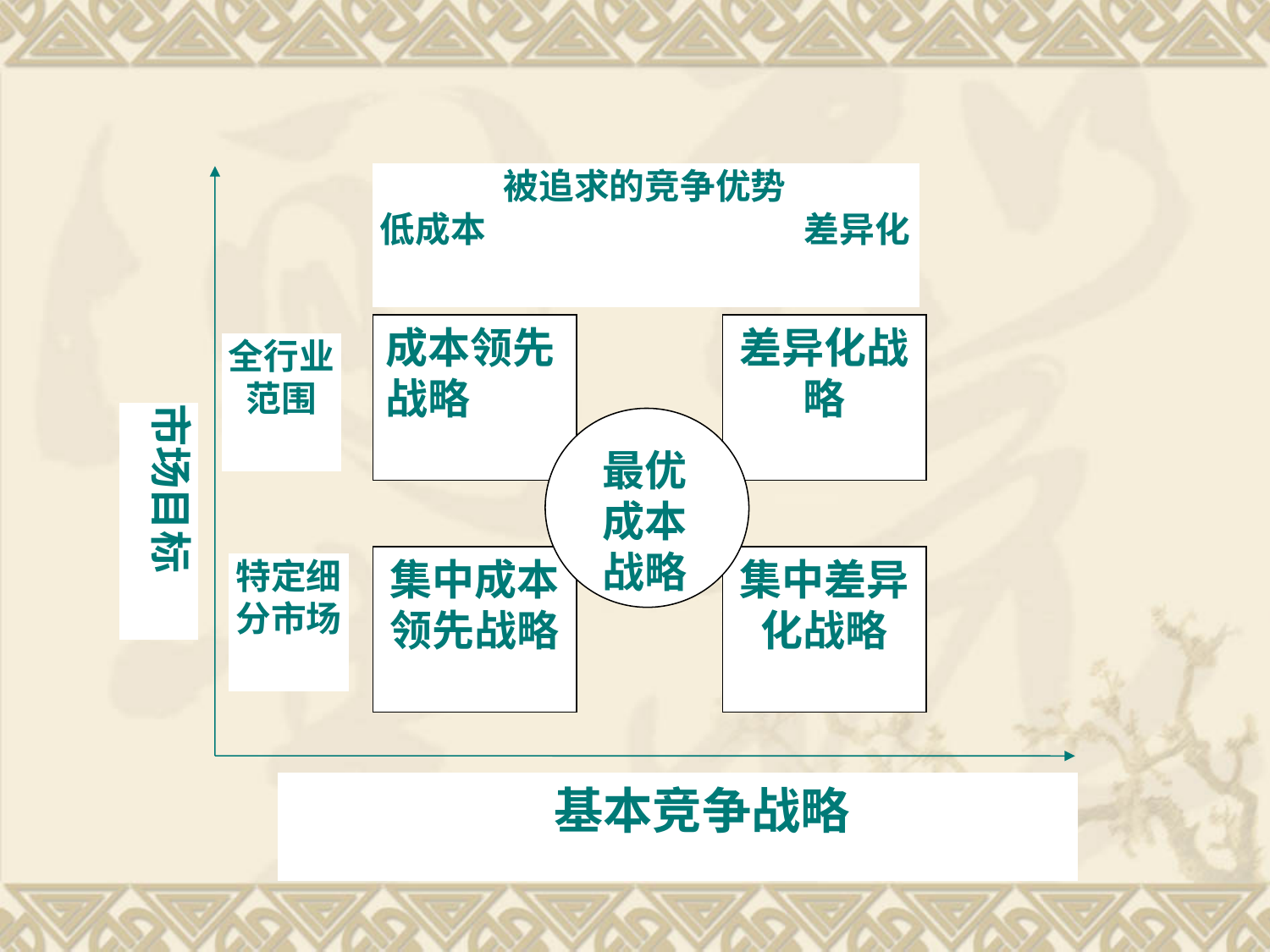

被追求的竞争优势
低成本　　　　　　　　　差异化

成本领先
战略
差异化战略
全行业范围
市场目标

最优成本战略
集中成本领先战略
集中差异化战略
特定细分市场

　基本竞争战略